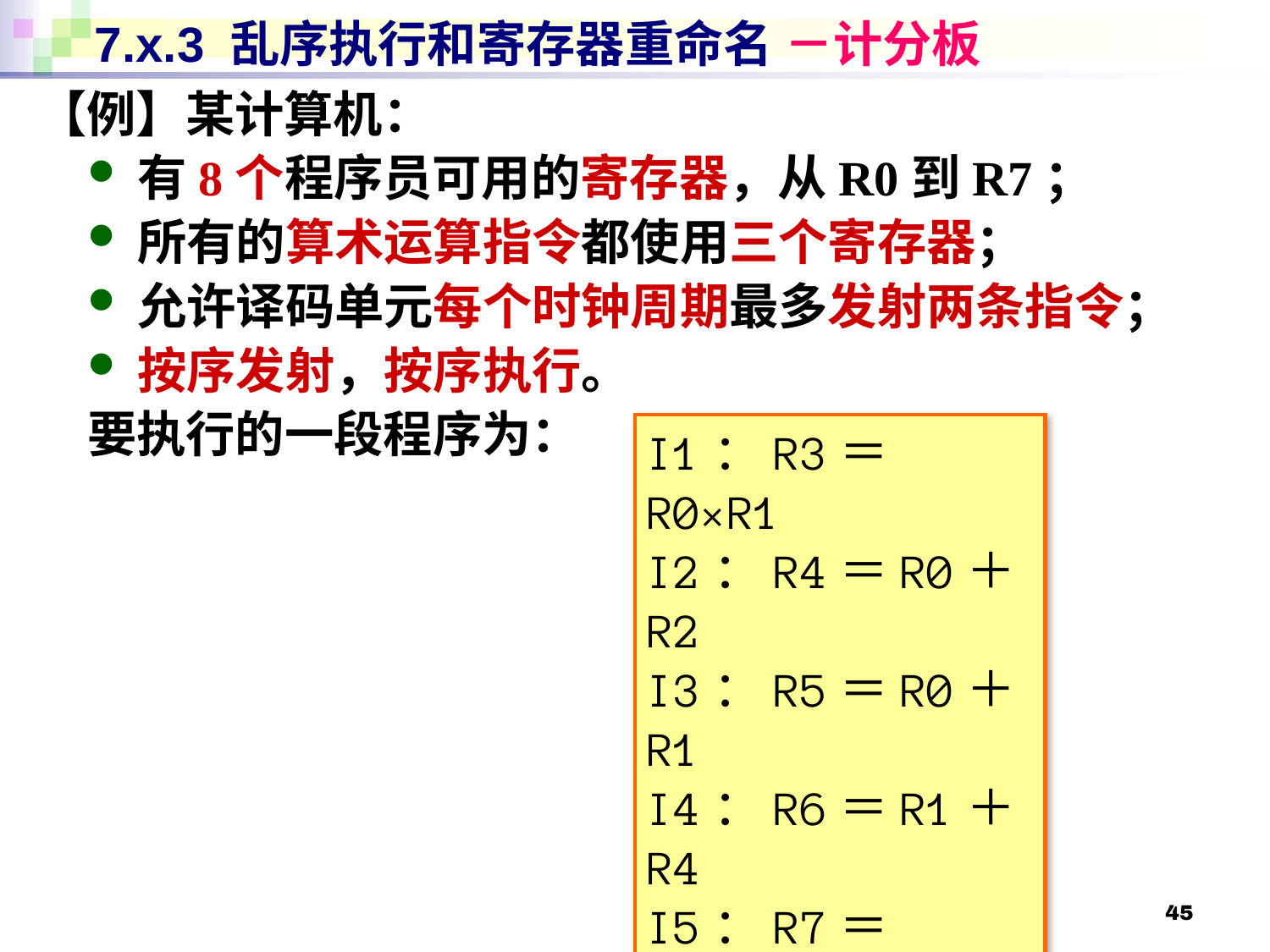

# 7.x.3 乱序执行和寄存器重命名 －计分板
【例】某计算机：
有8个程序员可用的寄存器，从R0到R7；
所有的算术运算指令都使用三个寄存器；
允许译码单元每个时钟周期最多发射两条指令；
按序发射，按序执行。
要执行的一段程序为：
I1：R3＝R0×R1
I2：R4＝R0＋R2
I3：R5＝R0＋R1
I4：R6＝R1＋R4
I5：R7＝R1×R2
I6：R1＝R0－R2
I7：R3＝R3×R1
I8：R1＝R4＋R4
45